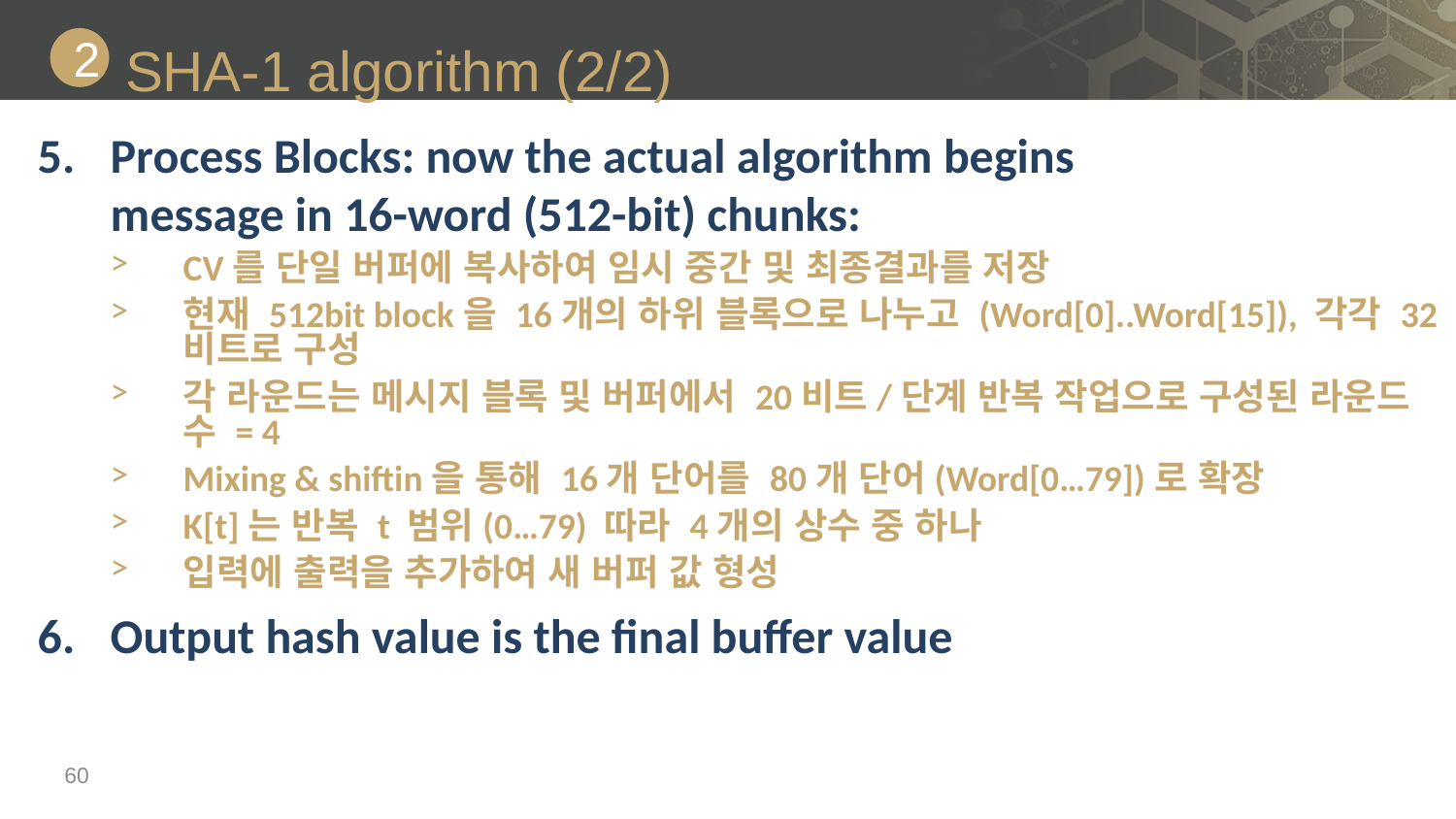

SHA-1 algorithm (2/2)
2
Process Blocks: now the actual algorithm begins                              message in 16-word (512-bit) chunks:
CV를 단일 버퍼에 복사하여 임시 중간 및 최종결과를 저장
현재 512bit block을 16개의 하위 블록으로 나누고 (Word[0]..Word[15]), 각각 32비트로 구성
각 라운드는 메시지 블록 및 버퍼에서 20비트/단계 반복 작업으로 구성된 라운드 수 = 4
Mixing & shiftin을 통해 16개 단어를 80개 단어(Word[0…79])로 확장
K[t]는 반복 t 범위(0…79) 따라 4개의 상수 중 하나
입력에 출력을 추가하여 새 버퍼 값 형성
Output hash value is the final buffer value
60